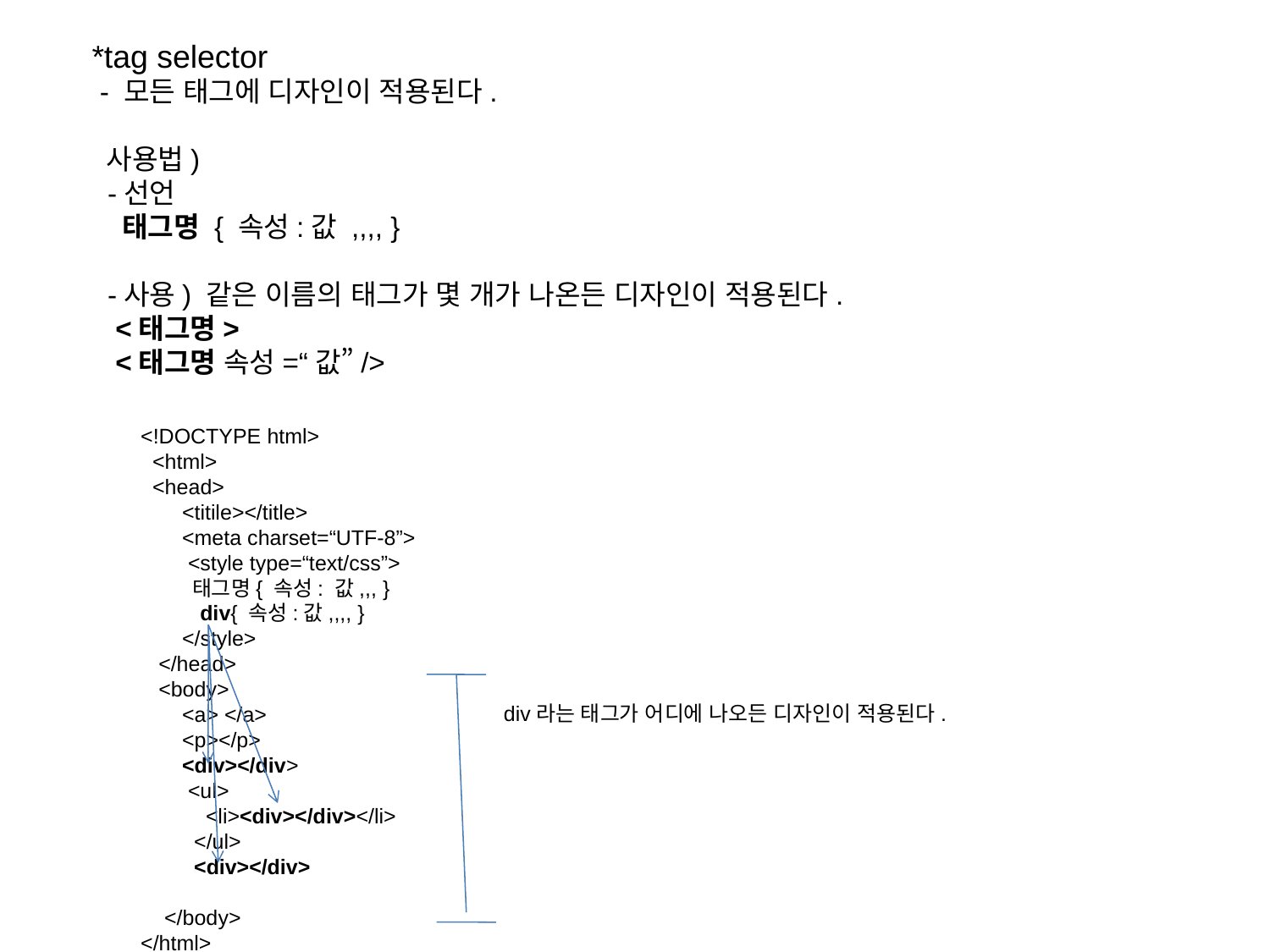

*tag selector
 - 모든 태그에 디자인이 적용된다.

 사용법)
  -선언
   태그명 { 속성:값 ,,,, }

  -사용) 같은 이름의 태그가 몇 개가 나온든 디자인이 적용된다.
   <태그명>
   <태그명 속성=“값”/>
<!DOCTYPE html>
  <html>
  <head>
       <titile></title>
       <meta charset=“UTF-8”>
        <style type=“text/css”>
          태그명{ 속성: 값,,, }
          div{ 속성:값,,,, }
       </style>
   </head>
   <body>
       <a> </a>
       <p></p>
       <div></div>
        <ul>
           <li><div></div></li>
         </ul>
         <div></div>

    </body>
</html>

div라는 태그가 어디에 나오든 디자인이 적용된다.